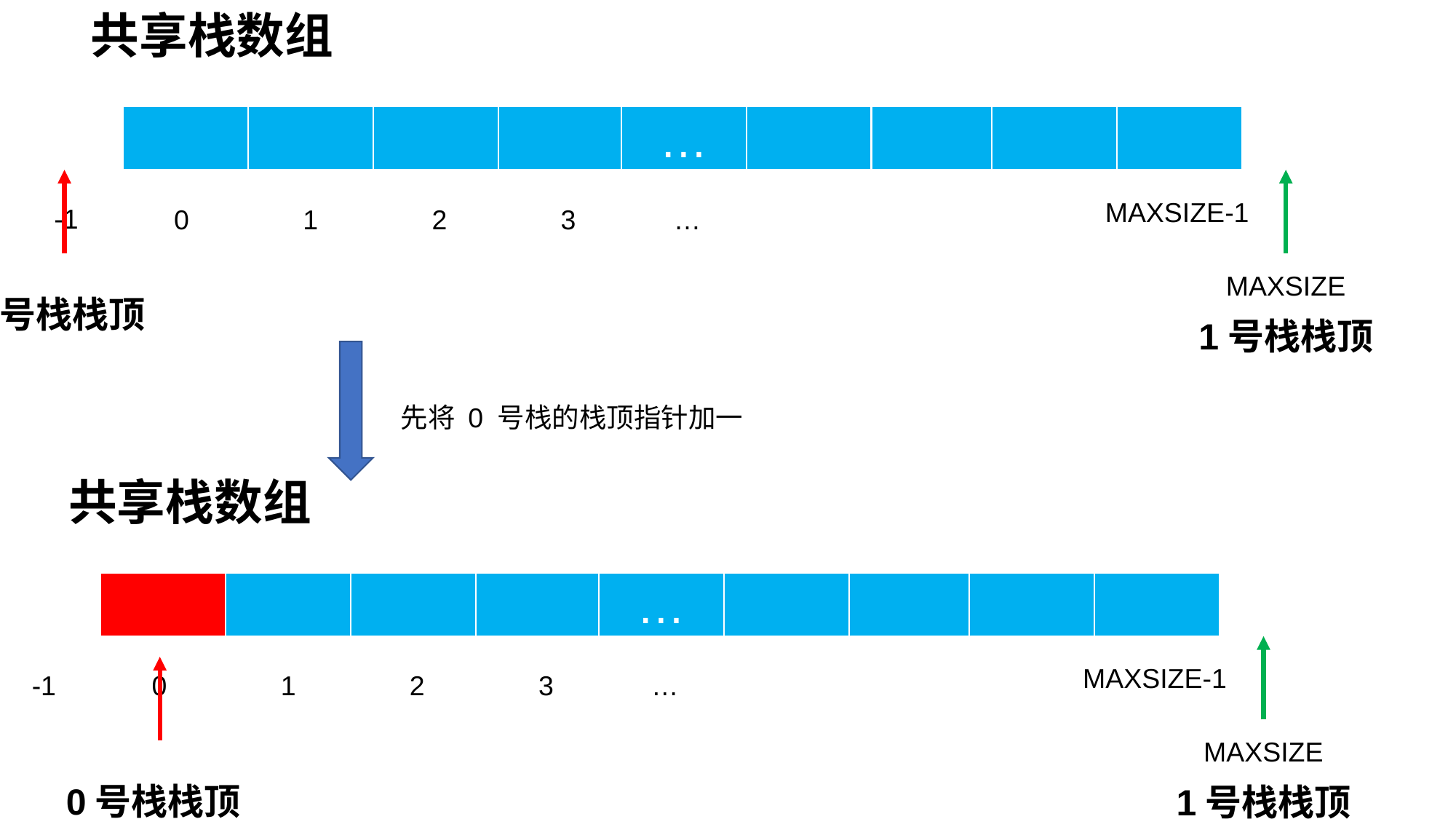

共享栈数组

…

MAXSIZE-1
-1
0
1
2
3
…
MAXSIZE
0号栈栈顶
1号栈栈顶

先将 0 号栈的栈顶指针加一
共享栈数组

…

MAXSIZE-1
①将元素
压入 0 号栈
-1
0
1
2
3
…
MAXSIZE
0号栈栈顶
1号栈栈顶

再进行赋值
共享栈数组
11

…

MAXSIZE-1
-1
0
1
2
3
…
MAXSIZE
0号栈栈顶
1号栈栈顶
共享栈数组

…

MAXSIZE-1
-1
0
1
2
3
…
MAXSIZE
0号栈栈顶
1号栈栈顶

先将 1 号栈的栈顶指针减一
共享栈数组

…

②将元素
压入 1 号栈
MAXSIZE-1
MAXSIZE
-1
0
1
2
3
…
0号栈栈顶
1号栈栈顶

再进行赋值
共享栈数组

…

555
MAXSIZE-1
MAXSIZE
-1
0
1
2
3
…
0号栈栈顶
1号栈栈顶